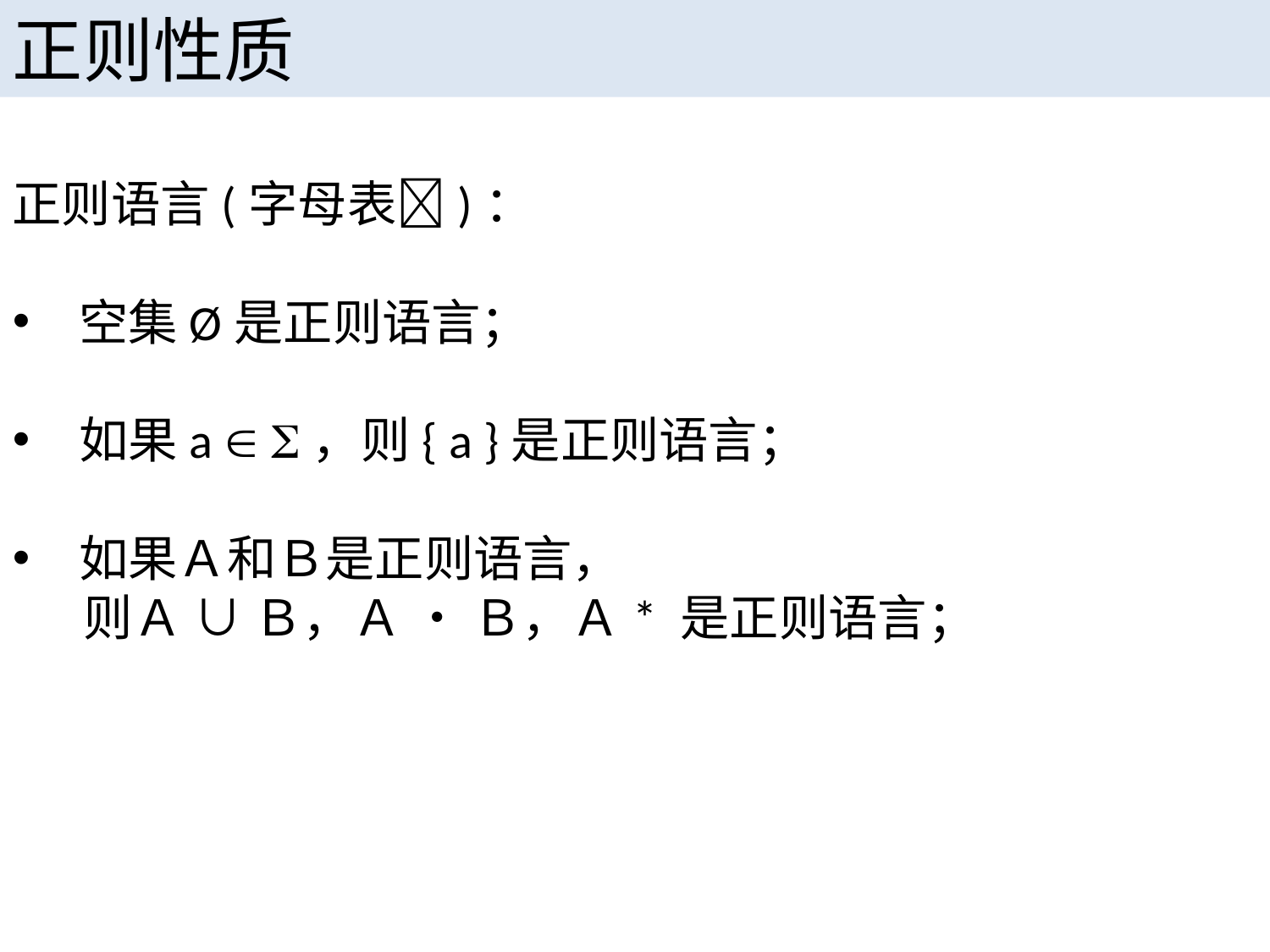

正则性质
正则语言(字母表Σ)：

　空集Ø是正则语言；

　如果a ∈ Σ，则{ a }是正则语言；

　如果Ａ和Ｂ是正则语言，
　  则Ａ ∪ Ｂ，Ａ • Ｂ，Ａ* 是正则语言；